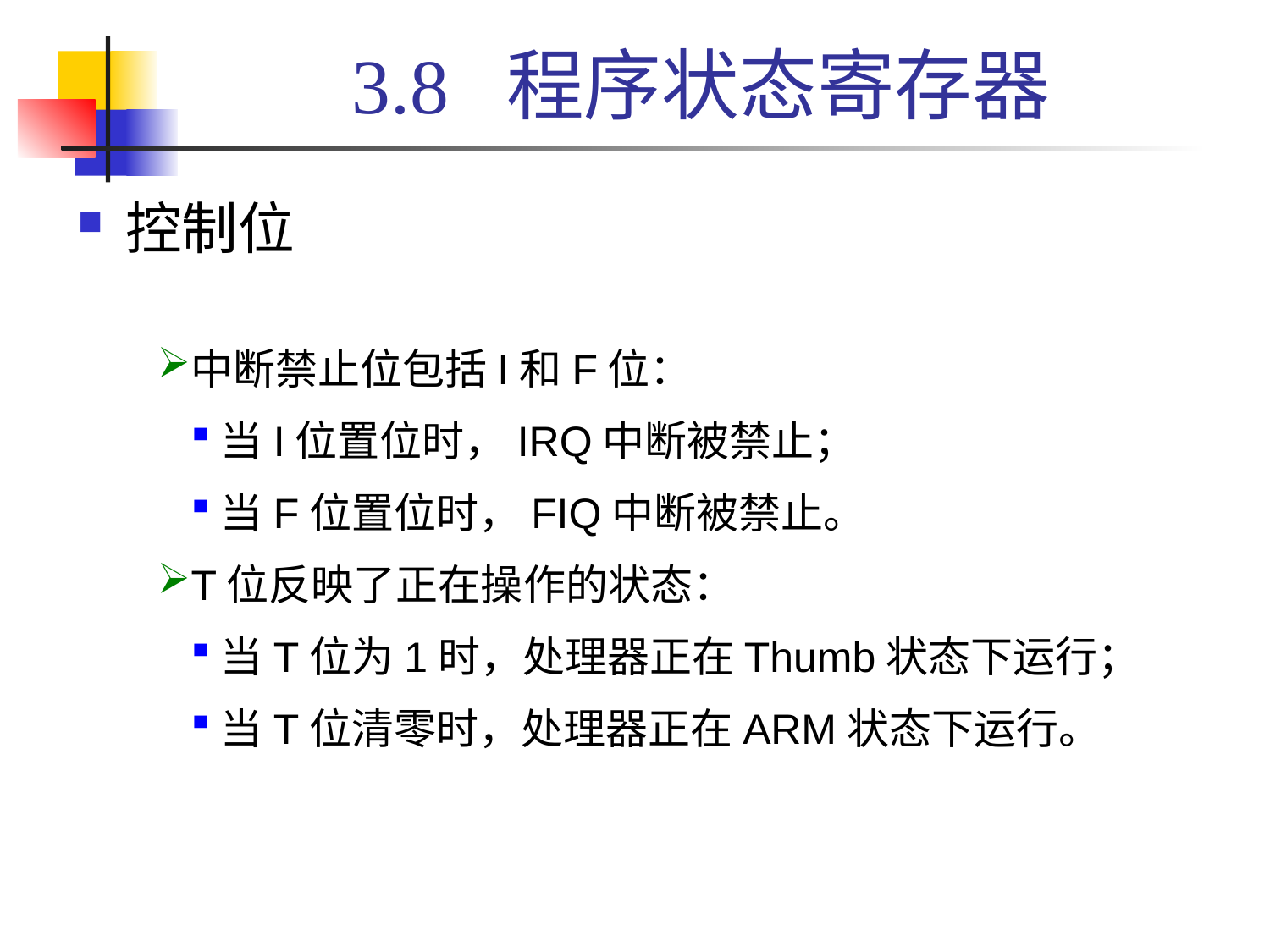

# 3.8  程序状态寄存器
控制位
中断禁止位包括I和F位：
当I位置位时，IRQ中断被禁止；
当F位置位时，FIQ中断被禁止。
T位反映了正在操作的状态：
当T位为1时，处理器正在Thumb状态下运行；
当T位清零时，处理器正在ARM状态下运行。